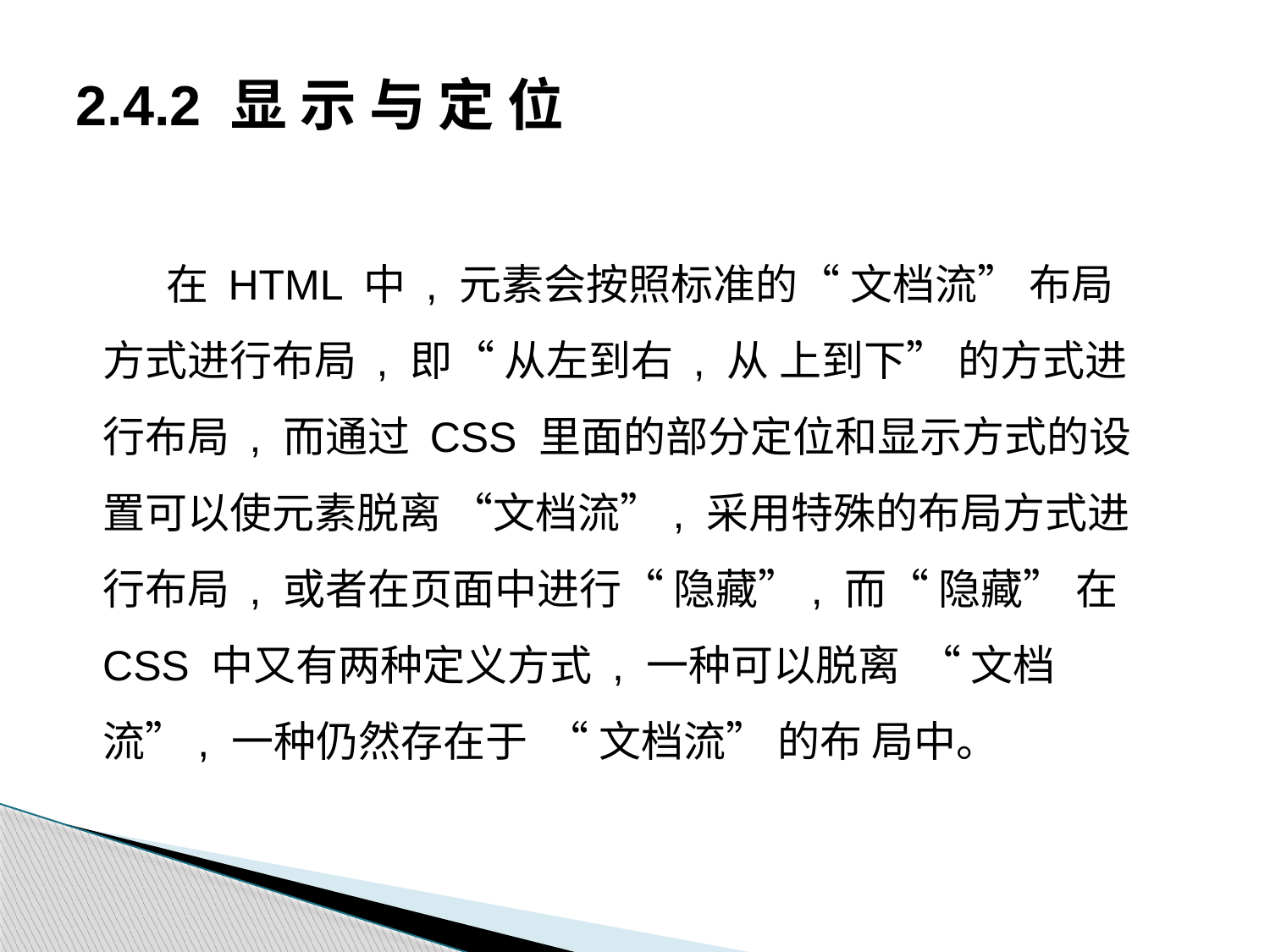

# 2.4.2 显 示 与 定 位
在 HTML 中 , 元素会按照标准的“ 文档流” 布局方式进行布局 , 即“ 从左到右 , 从 上到下” 的方式进行布局 , 而通过 CSS 里面的部分定位和显示方式的设置可以使元素脱离 “文档流”, 采用特殊的布局方式进行布局 , 或者在页面中进行“ 隐藏”, 而“ 隐藏” 在 CSS 中又有两种定义方式 , 一种可以脱离  “ 文档流”, 一种仍然存在于  “ 文档流” 的布 局中。